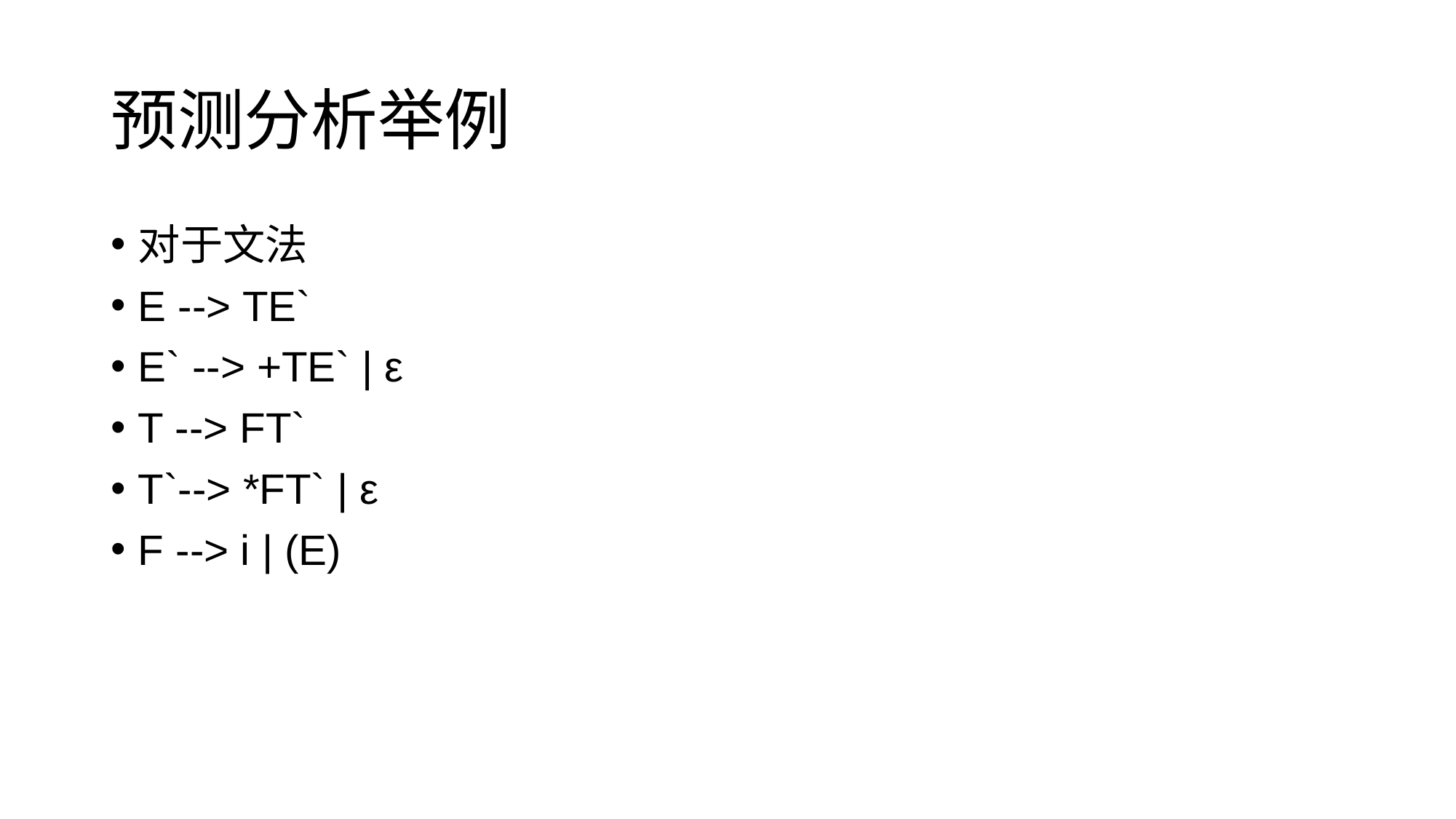

# 预测分析举例
对于文法
E --> TE`
E` --> +TE` | ε
T --> FT`
T`--> *FT` | ε
F --> i | (E)